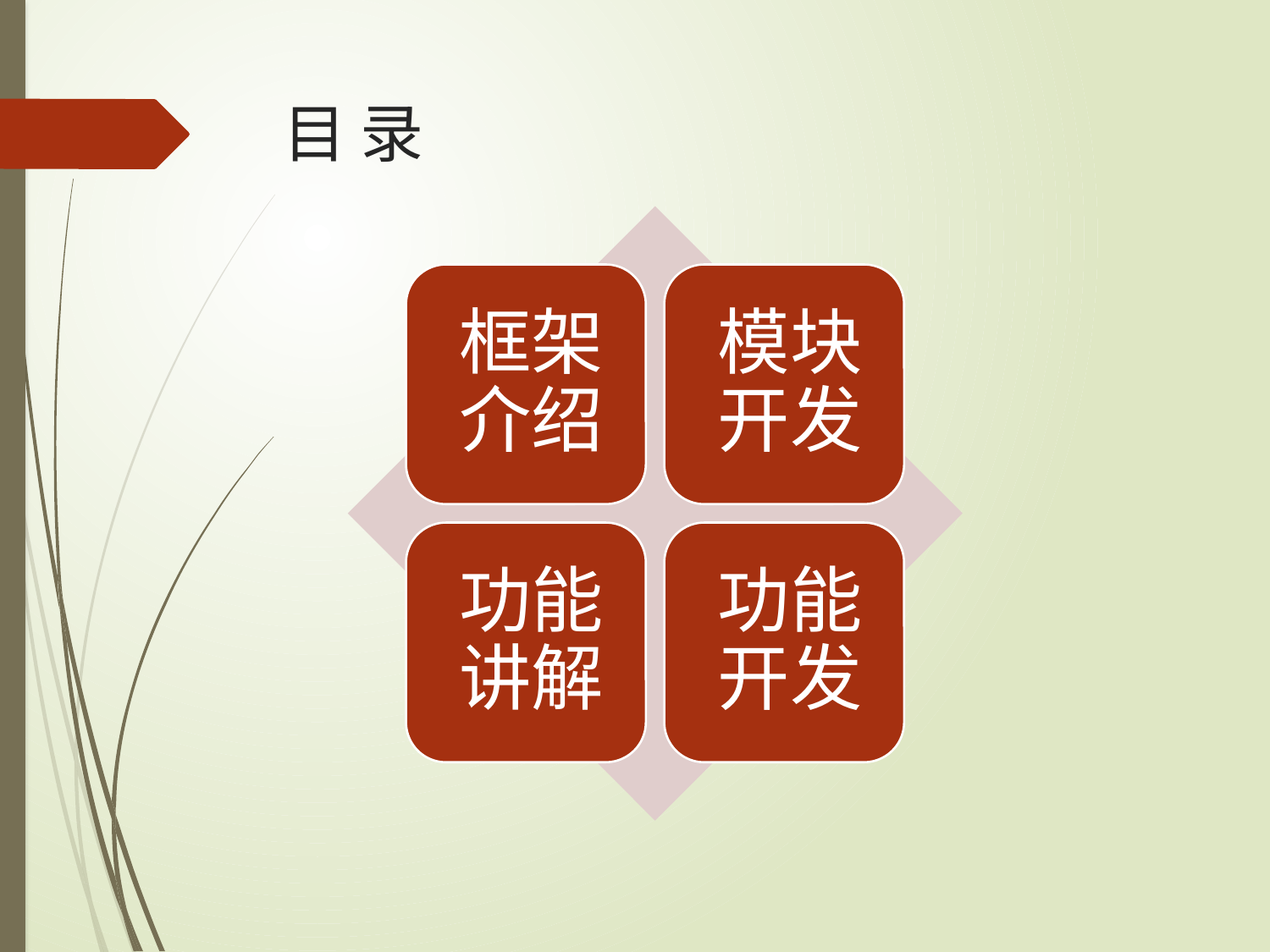

# 目 录
框架介绍
模块开发
功能讲解
功能开发